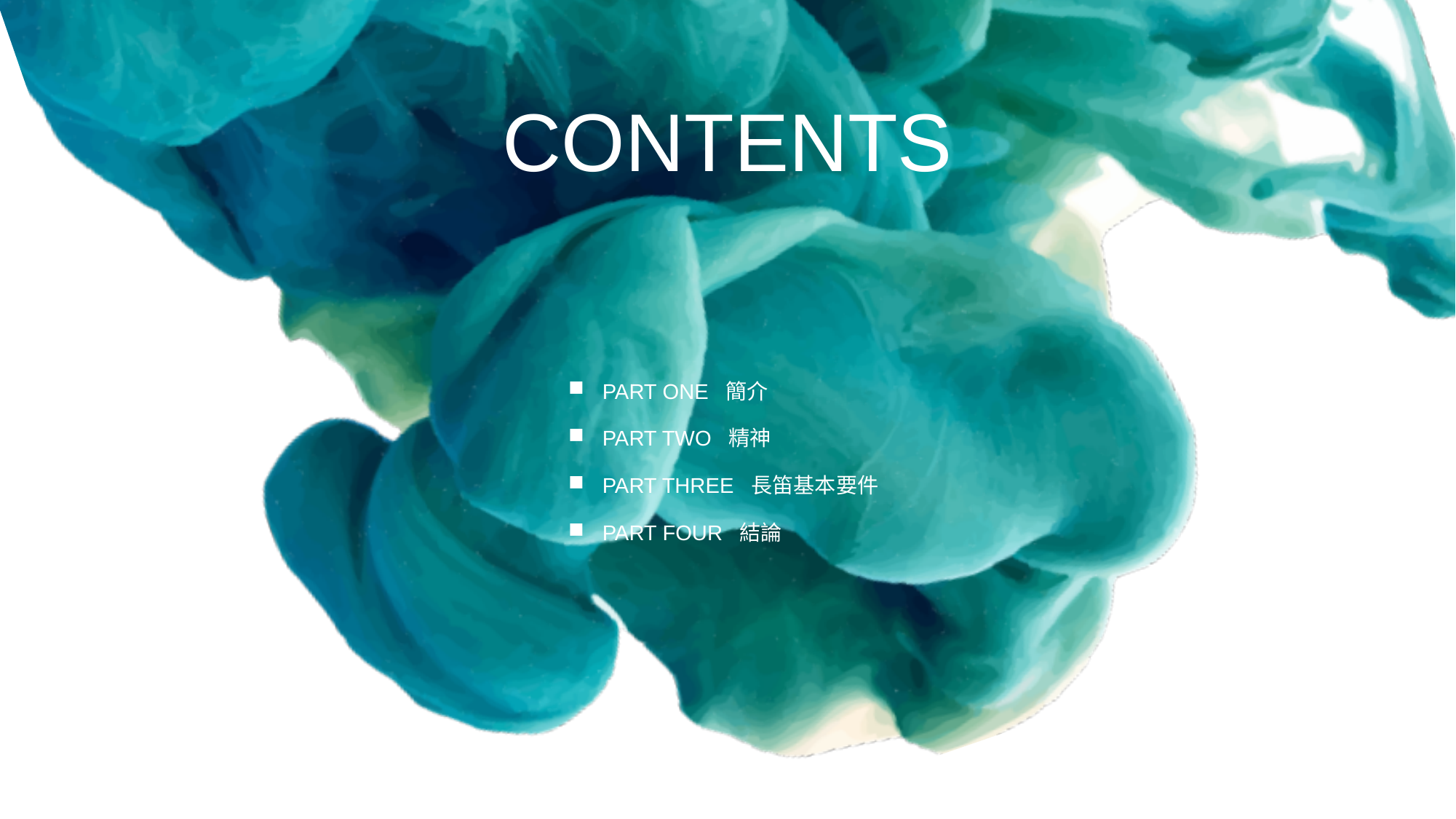

CONTENTS
PART ONE  簡介
PART TWO  精神

PART THREE  長笛基本要件

PART FOUR  結論